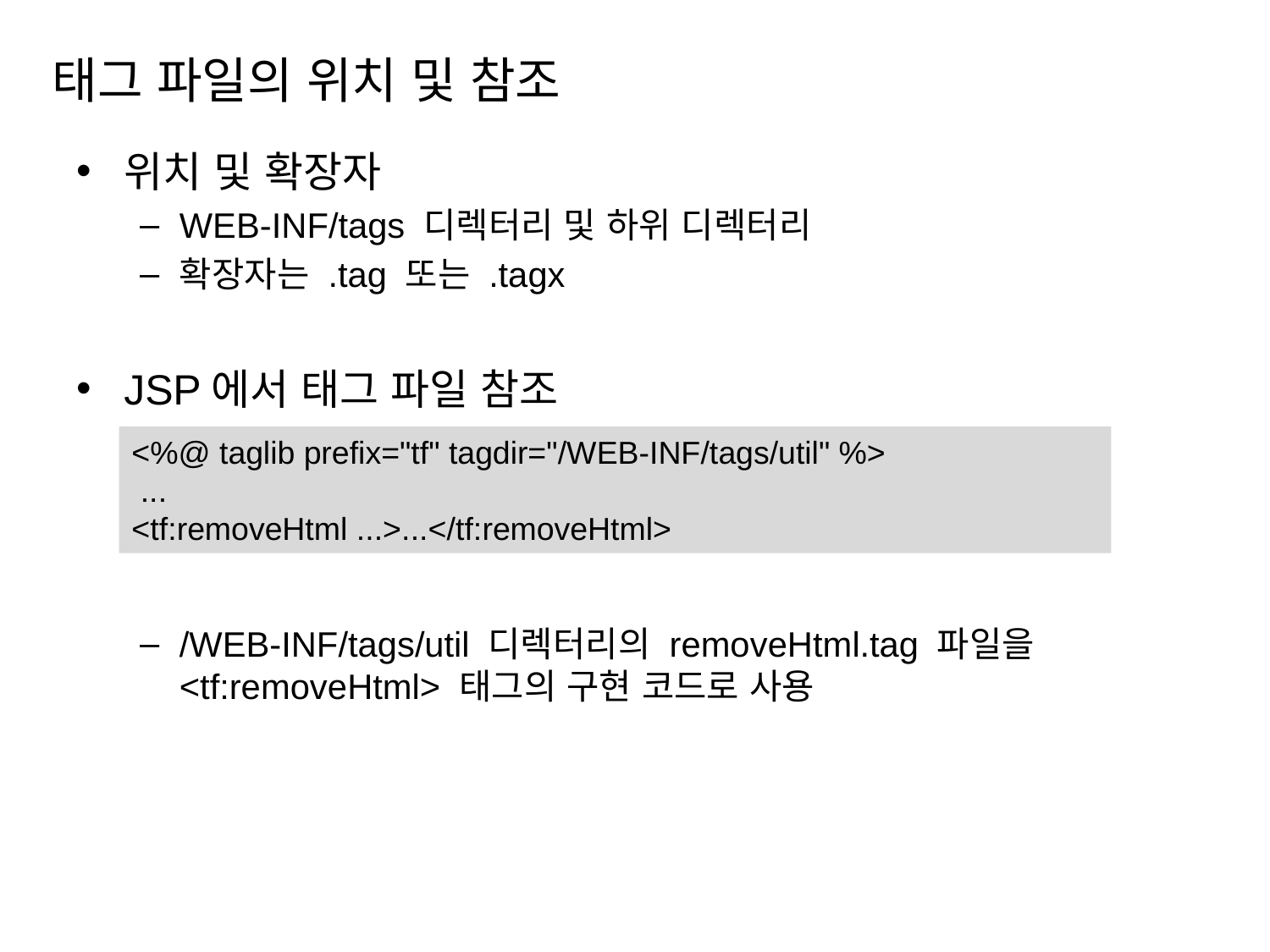

# 태그 파일의 위치 및 참조
위치 및 확장자
WEB-INF/tags 디렉터리 및 하위 디렉터리
확장자는 .tag 또는 .tagx

JSP에서 태그 파일 참조

/WEB-INF/tags/util 디렉터리의 removeHtml.tag 파일을
<tf:removeHtml> 태그의 구현 코드로 사용
<%@ taglib prefix="tf" tagdir="/WEB-INF/tags/util" %>
 ...
<tf:removeHtml ...>...</tf:removeHtml>